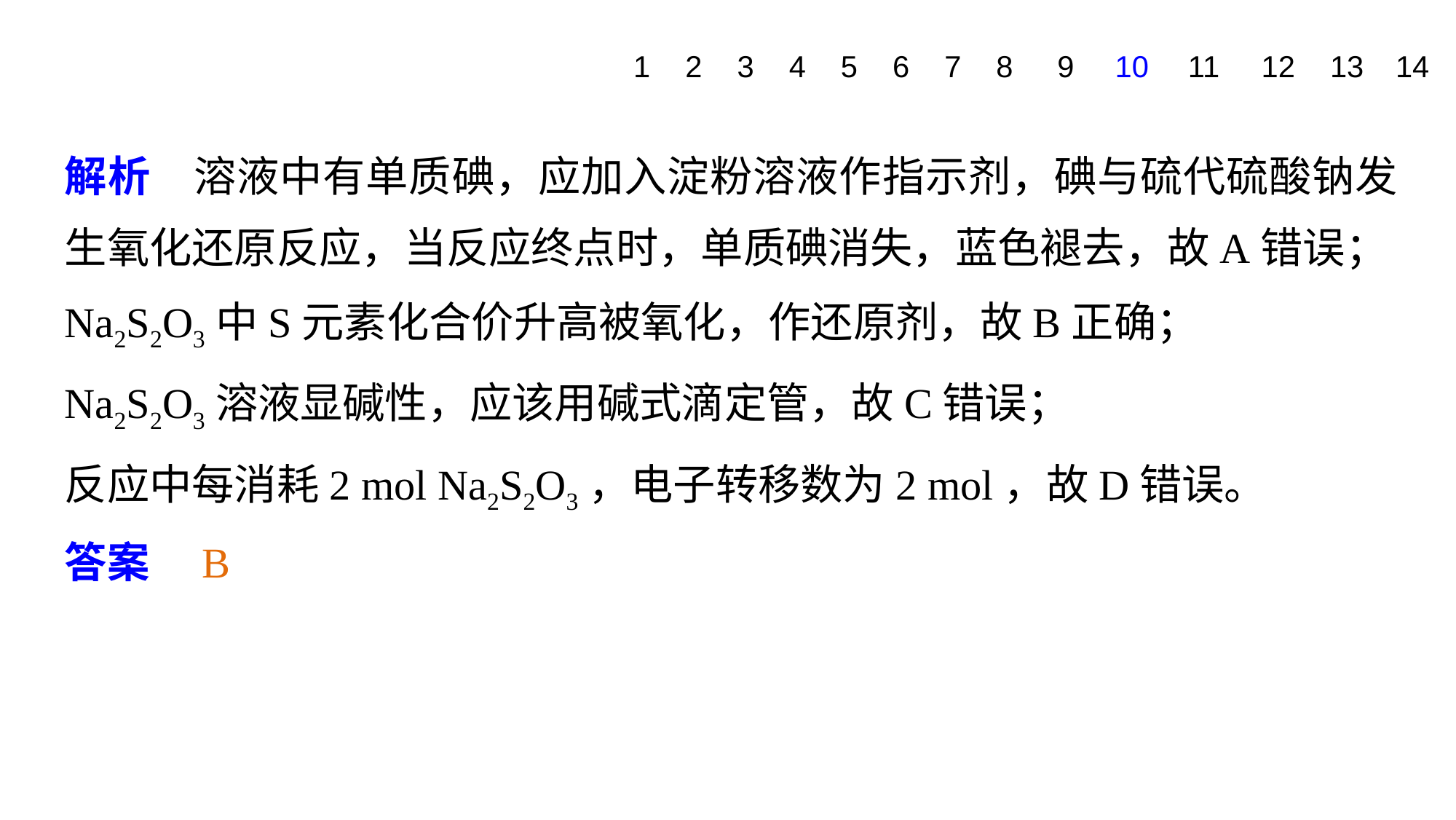

1
2
3
4
5
6
7
8
9
10
11
12
13
14
解析　溶液中有单质碘，应加入淀粉溶液作指示剂，碘与硫代硫酸钠发生氧化还原反应，当反应终点时，单质碘消失，蓝色褪去，故A错误；
Na2S2O3中S元素化合价升高被氧化，作还原剂，故B正确；
Na2S2O3溶液显碱性，应该用碱式滴定管，故C错误；
反应中每消耗2 mol Na2S2O3，电子转移数为2 mol，故D错误。
答案　B